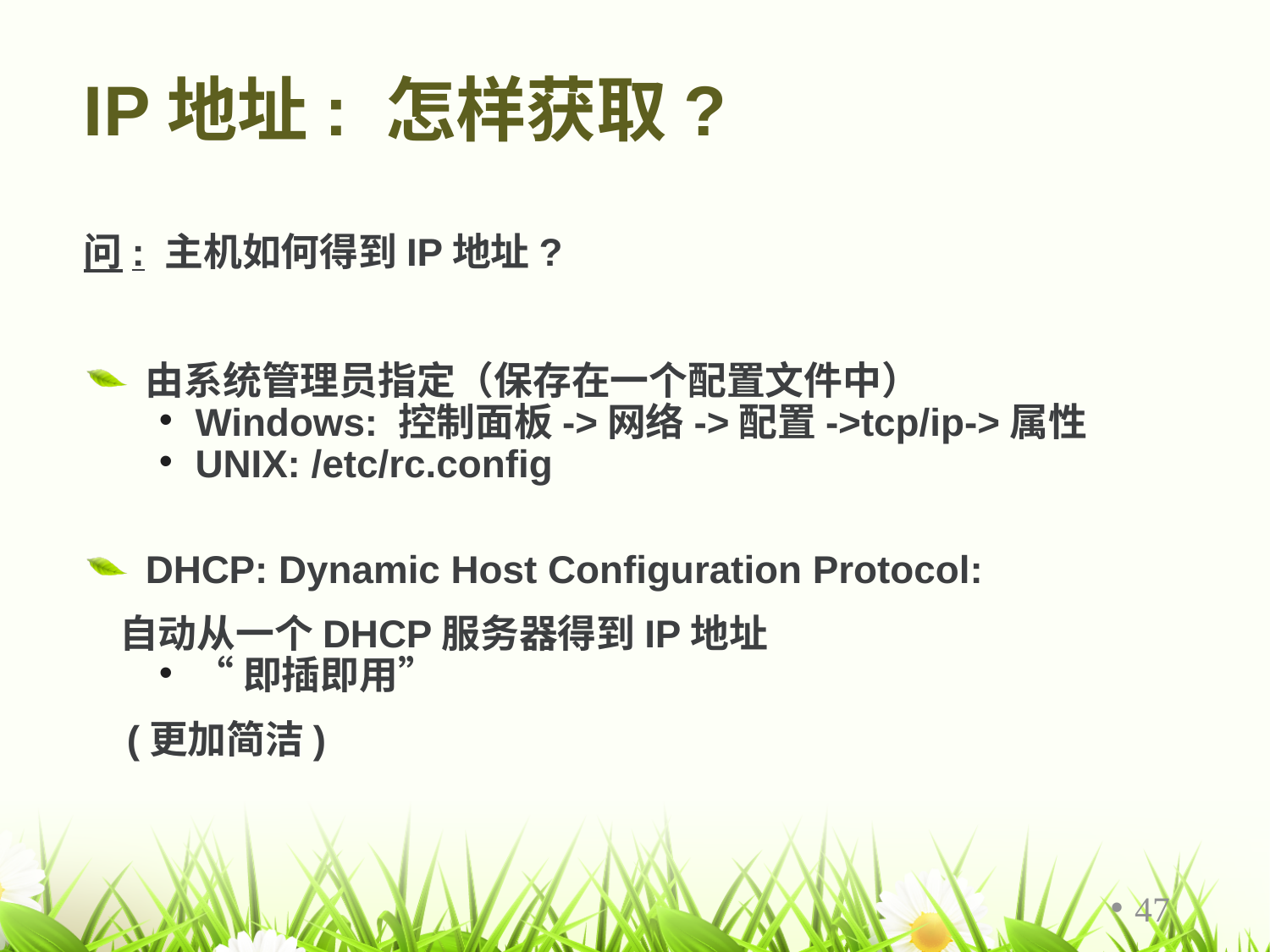

# IP地址: 怎样获取?
问: 主机如何得到IP地址?

由系统管理员指定（保存在一个配置文件中）
Windows: 控制面板->网络->配置->tcp/ip->属性
UNIX: /etc/rc.config

DHCP: Dynamic Host Configuration Protocol:
   自动从一个DHCP服务器得到IP地址
“即插即用”
    (更加简洁)

47